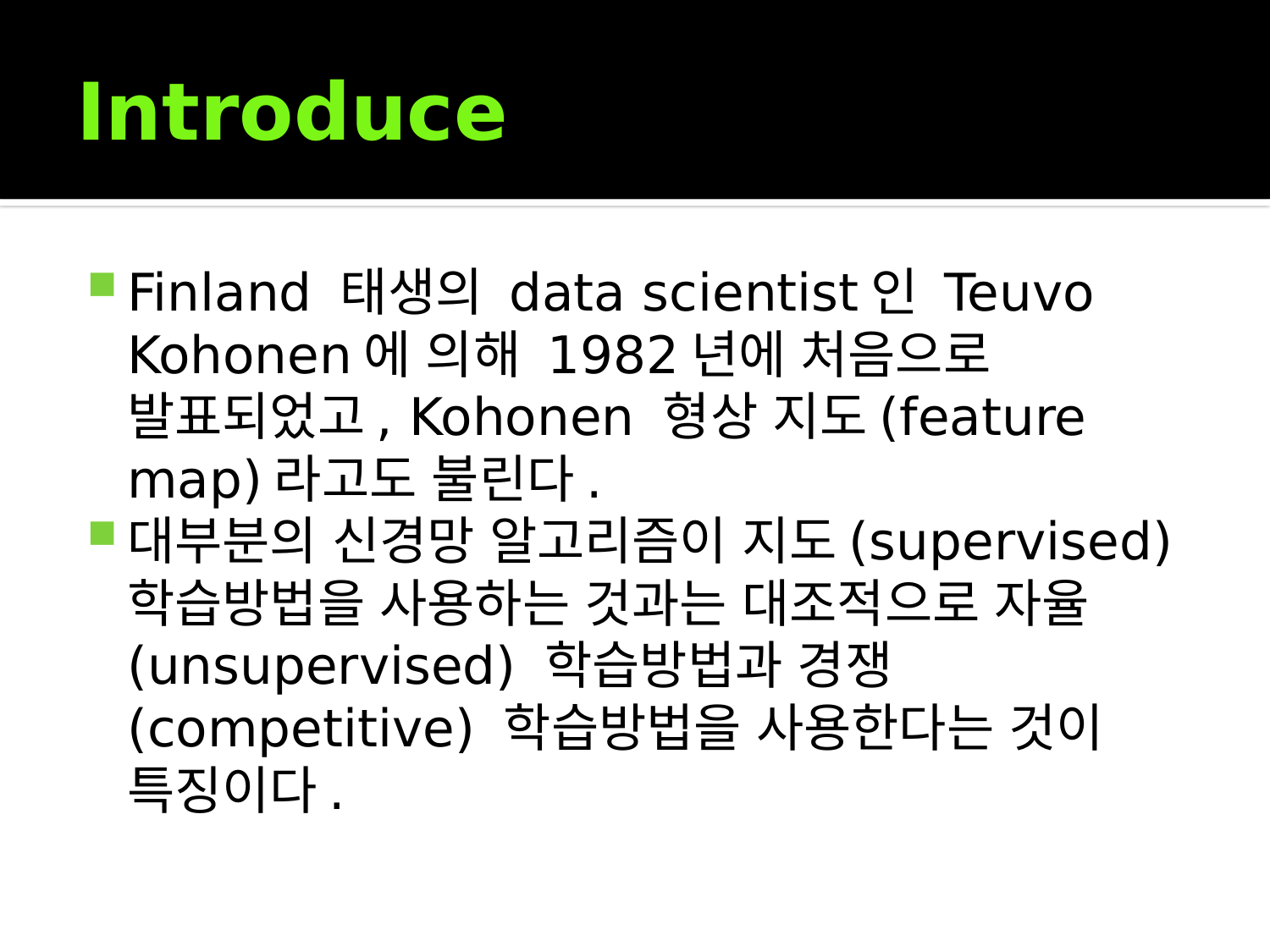

# Introduce
Finland 태생의 data scientist인 Teuvo Kohonen에 의해 1982년에 처음으로 발표되었고, Kohonen 형상 지도(feature map)라고도 불린다.
대부분의 신경망 알고리즘이 지도(supervised) 학습방법을 사용하는 것과는 대조적으로 자율(unsupervised) 학습방법과 경쟁(competitive) 학습방법을 사용한다는 것이 특징이다.